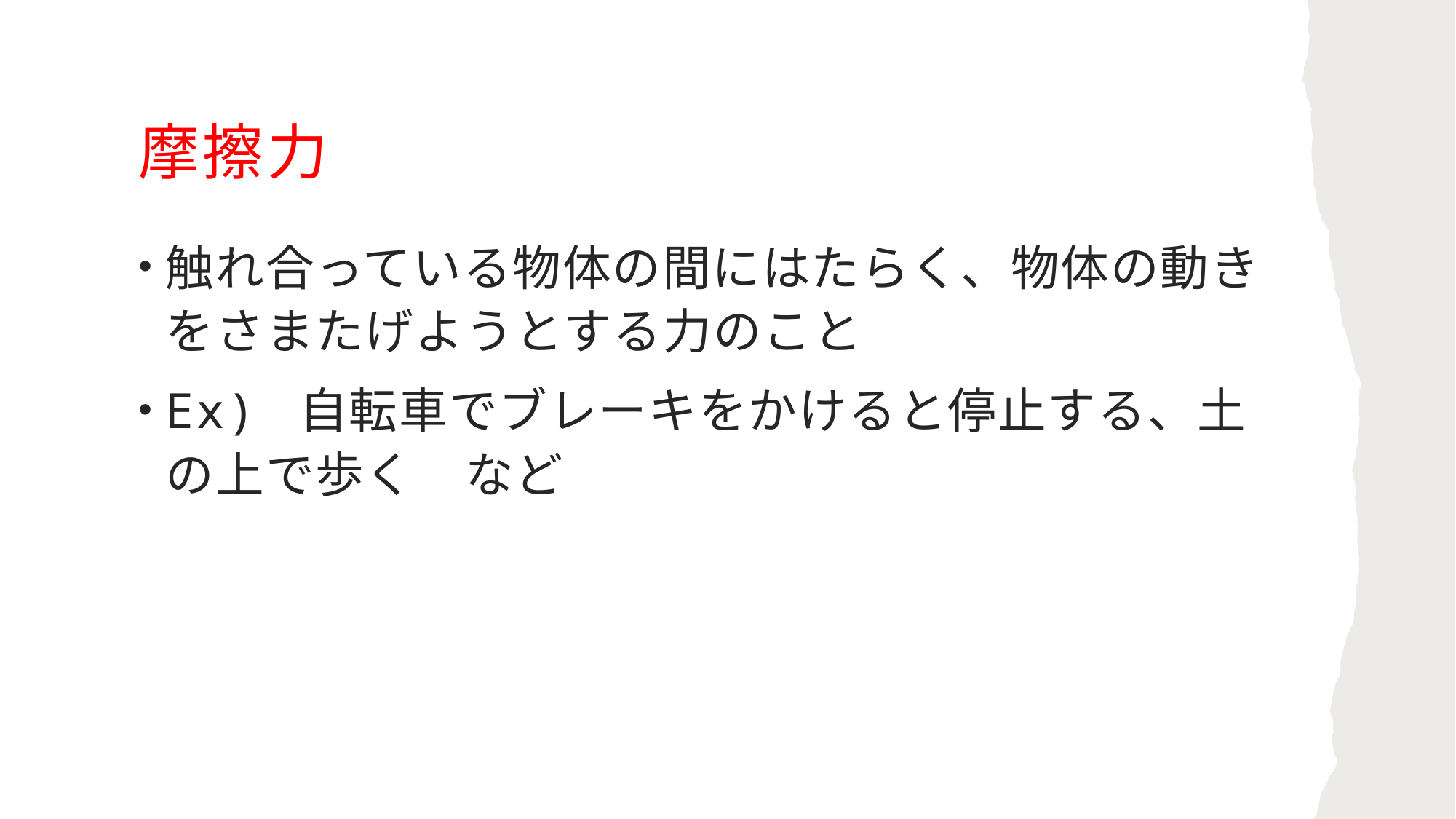

# 摩擦力
触れ合っている物体の間にはたらく、物体の動きをさまたげようとする力のこと
Ex) 自転車でブレーキをかけると停止する、土の上で歩く　など